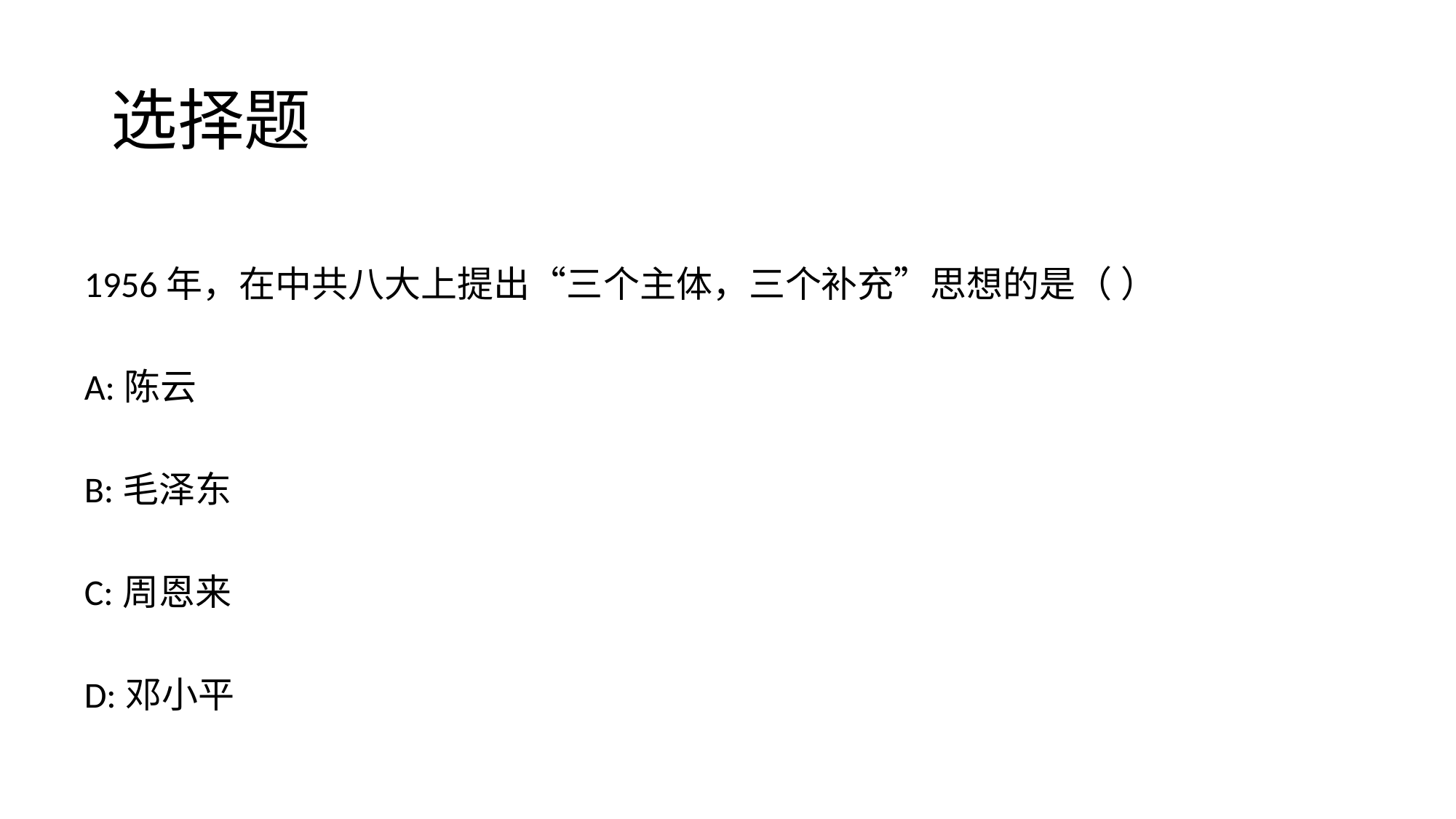

# 选择题
1956年，在中共八大上提出“三个主体，三个补充”思想的是（ ）
A:陈云
B:毛泽东
C:周恩来
D:邓小平